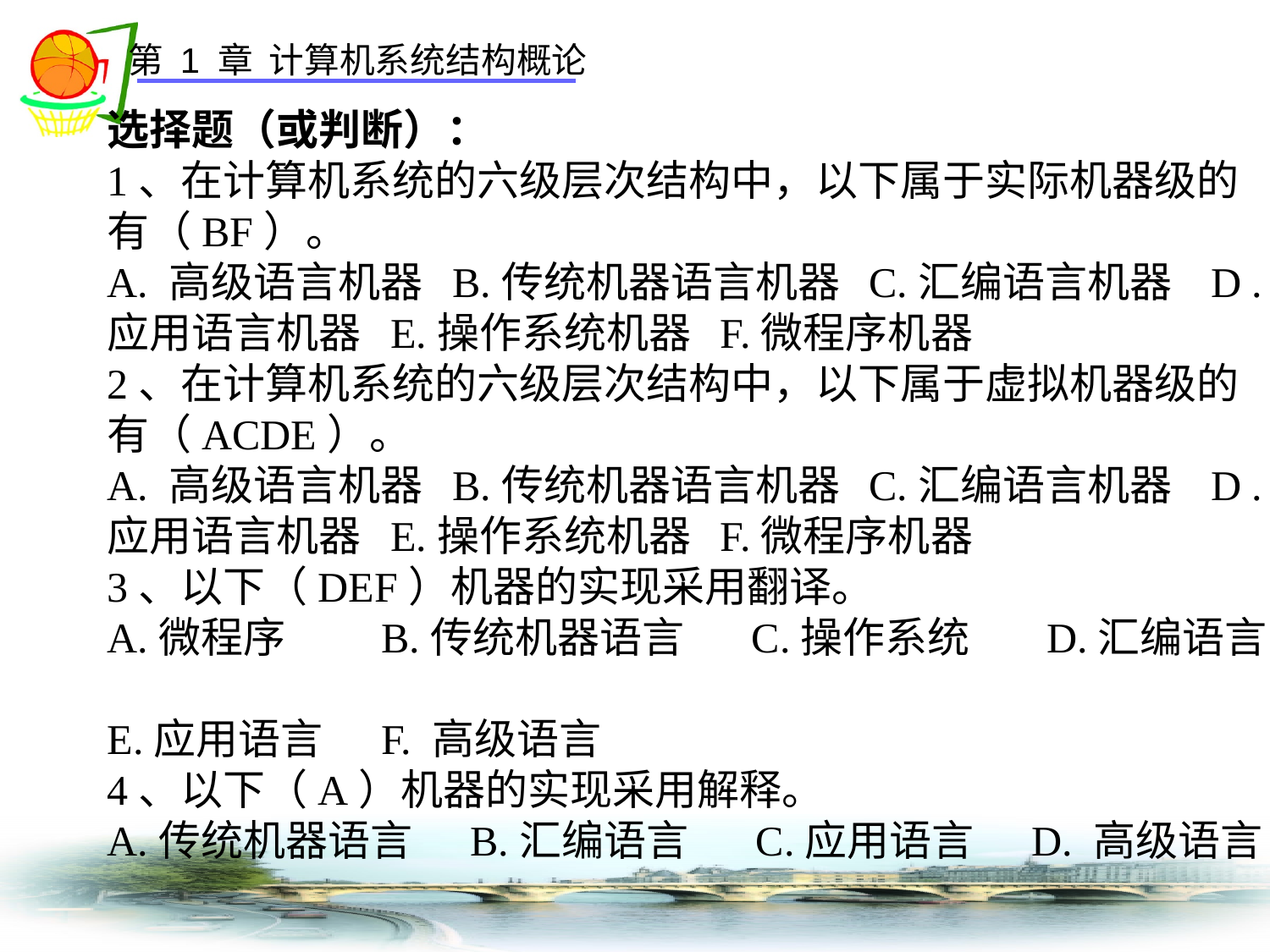

选择题（或判断）：
1、在计算机系统的六级层次结构中，以下属于实际机器级的有（BF）。
A. 高级语言机器  B.传统机器语言机器  C.汇编语言机器   D .应用语言机器  E.操作系统机器  F.微程序机器
2、在计算机系统的六级层次结构中，以下属于虚拟机器级的有（ACDE）。
A. 高级语言机器  B.传统机器语言机器  C.汇编语言机器   D .应用语言机器  E.操作系统机器  F.微程序机器
3、以下（DEF）机器的实现采用翻译。
A.微程序         B.传统机器语言      C.操作系统       D.汇编语言
E.应用语言     F. 高级语言
4、以下（A）机器的实现采用解释。
A.传统机器语言     B.汇编语言      C.应用语言     D. 高级语言